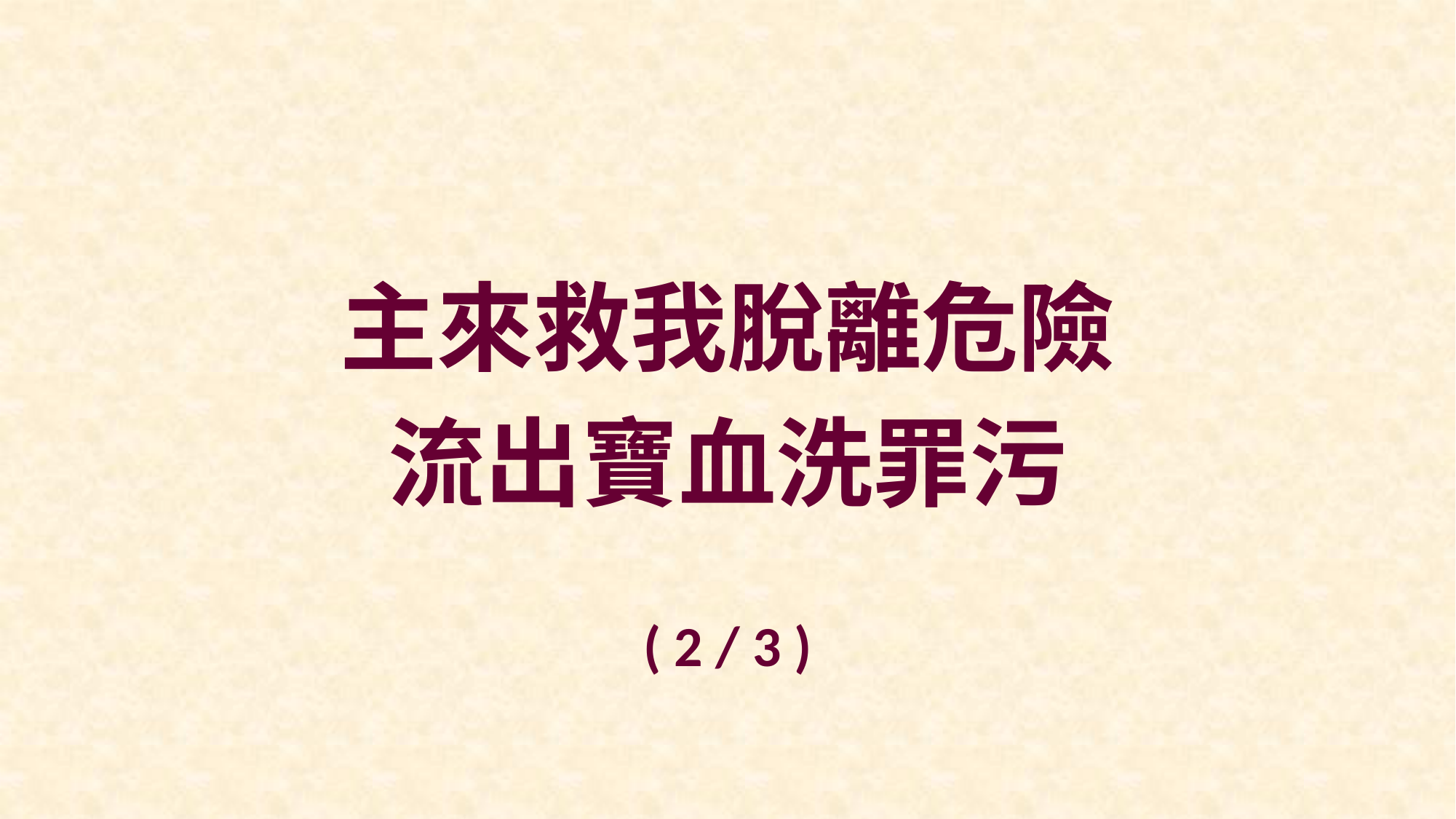

主來救我脫離危險
流出寶血洗罪污
( 2 / 3 )